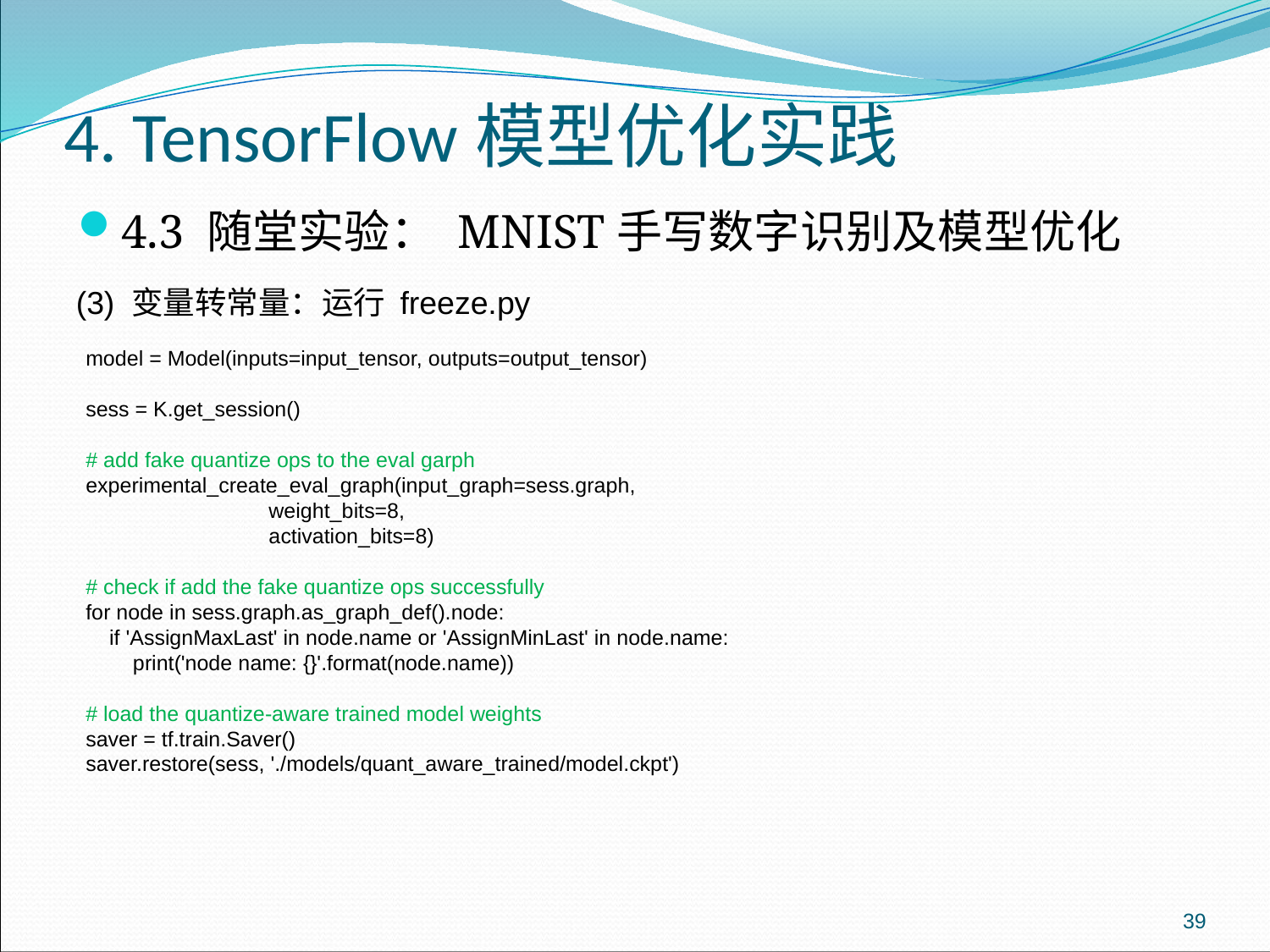

4. TensorFlow模型优化实践
4.3 随堂实验： MNIST手写数字识别及模型优化
(3) 变量转常量：运行 freeze.py
model = Model(inputs=input_tensor, outputs=output_tensor)
sess = K.get_session()
# add fake quantize ops to the eval garph
experimental_create_eval_graph(input_graph=sess.graph,
                               weight_bits=8,
                               activation_bits=8)
# check if add the fake quantize ops successfully
for node in sess.graph.as_graph_def().node:
    if 'AssignMaxLast' in node.name or 'AssignMinLast' in node.name:
        print('node name: {}'.format(node.name))
# load the quantize-aware trained model weights
saver = tf.train.Saver()
saver.restore(sess, './models/quant_aware_trained/model.ckpt')
39